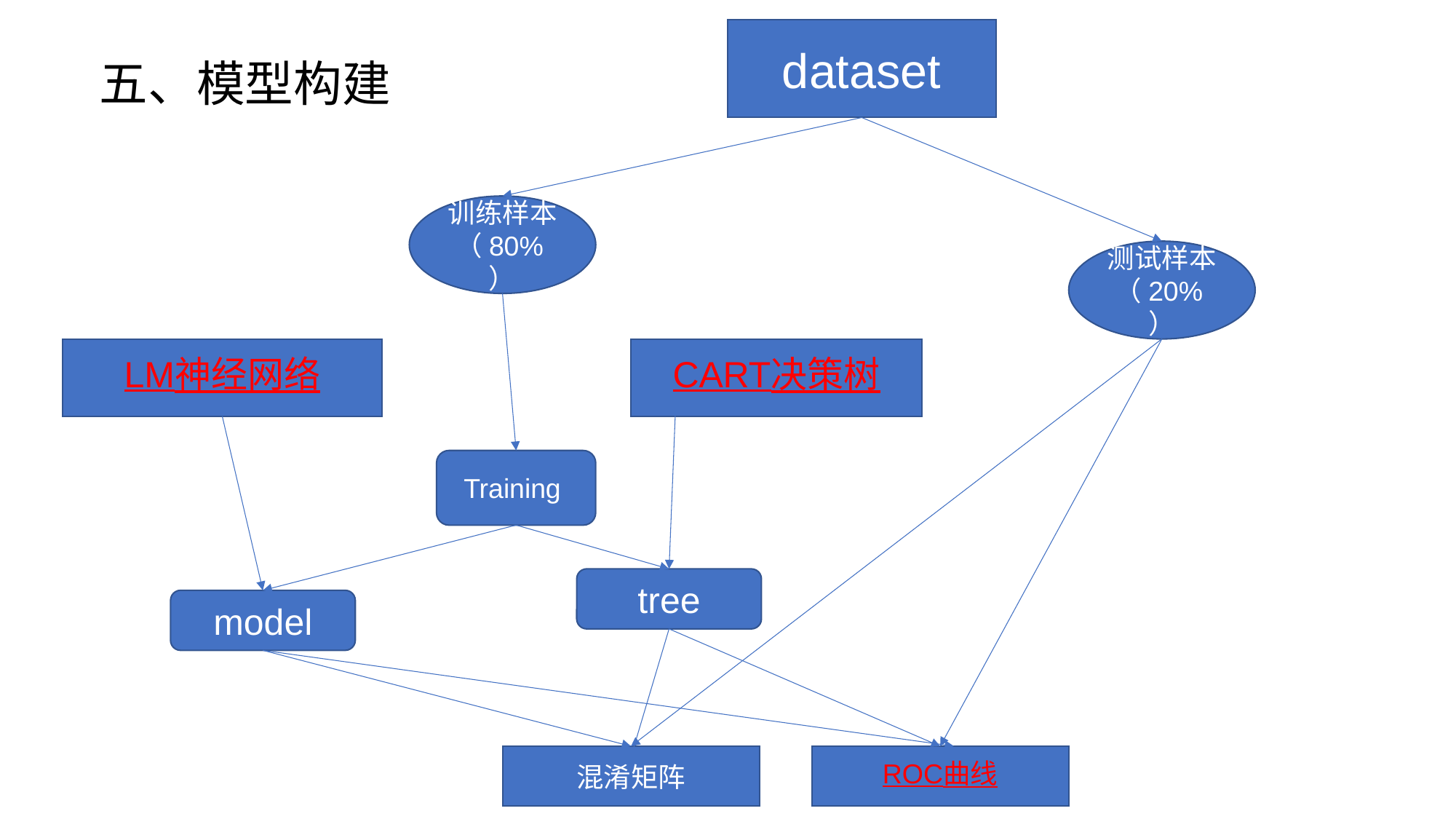

dataset
五、模型构建
训练样本（80%）
测试样本（20%）
LM神经网络
CART决策树
Training
tree
model
混淆矩阵
ROC曲线